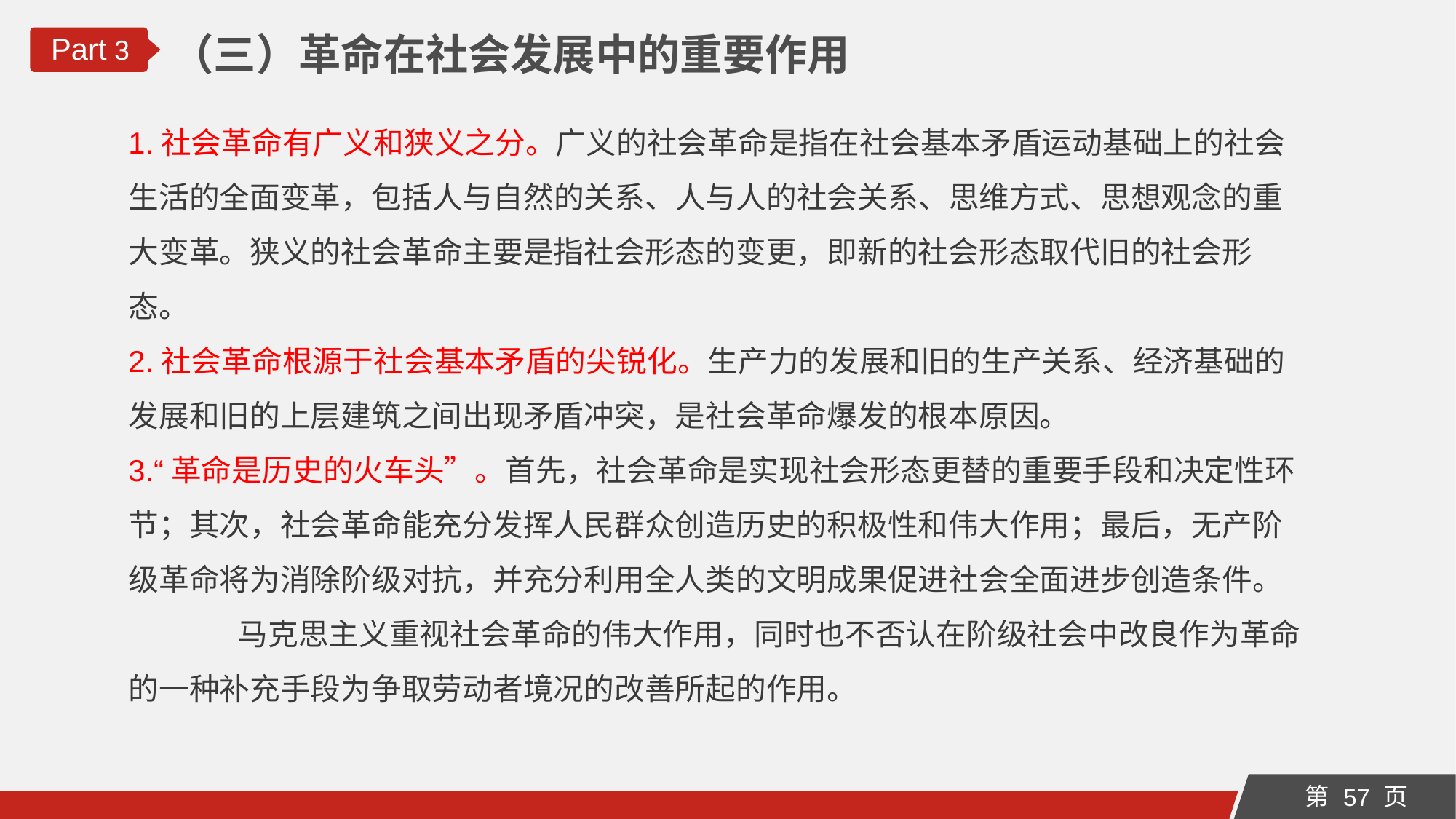

（三）革命在社会发展中的重要作用
Part 3

1.社会革命有广义和狭义之分。广义的社会革命是指在社会基本矛盾运动基础上的社会生活的全面变革，包括人与自然的关系、人与人的社会关系、思维方式、思想观念的重大变革。狭义的社会革命主要是指社会形态的变更，即新的社会形态取代旧的社会形态。
2.社会革命根源于社会基本矛盾的尖锐化。生产力的发展和旧的生产关系、经济基础的发展和旧的上层建筑之间出现矛盾冲突，是社会革命爆发的根本原因。
3.“革命是历史的火车头”。首先，社会革命是实现社会形态更替的重要手段和决定性环节；其次，社会革命能充分发挥人民群众创造历史的积极性和伟大作用；最后，无产阶级革命将为消除阶级对抗，并充分利用全人类的文明成果促进社会全面进步创造条件。                    	马克思主义重视社会革命的伟大作用，同时也不否认在阶级社会中改良作为革命的一种补充手段为争取劳动者境况的改善所起的作用。